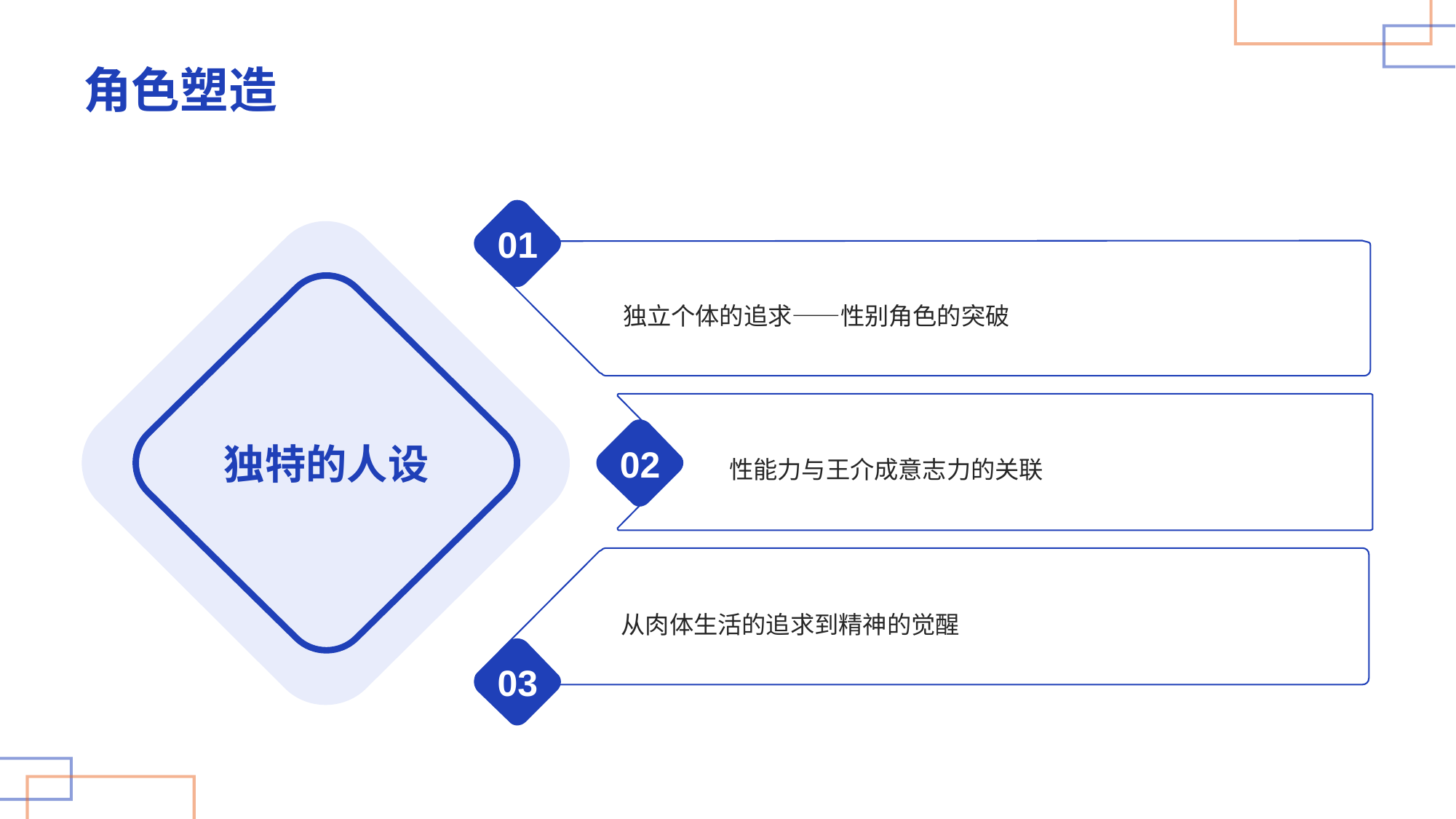

# 角色塑造
01

独立个体的追求——性别角色的突破
独特的人设
性能力与王介成意志力的关联
02
从肉体生活的追求到精神的觉醒
03